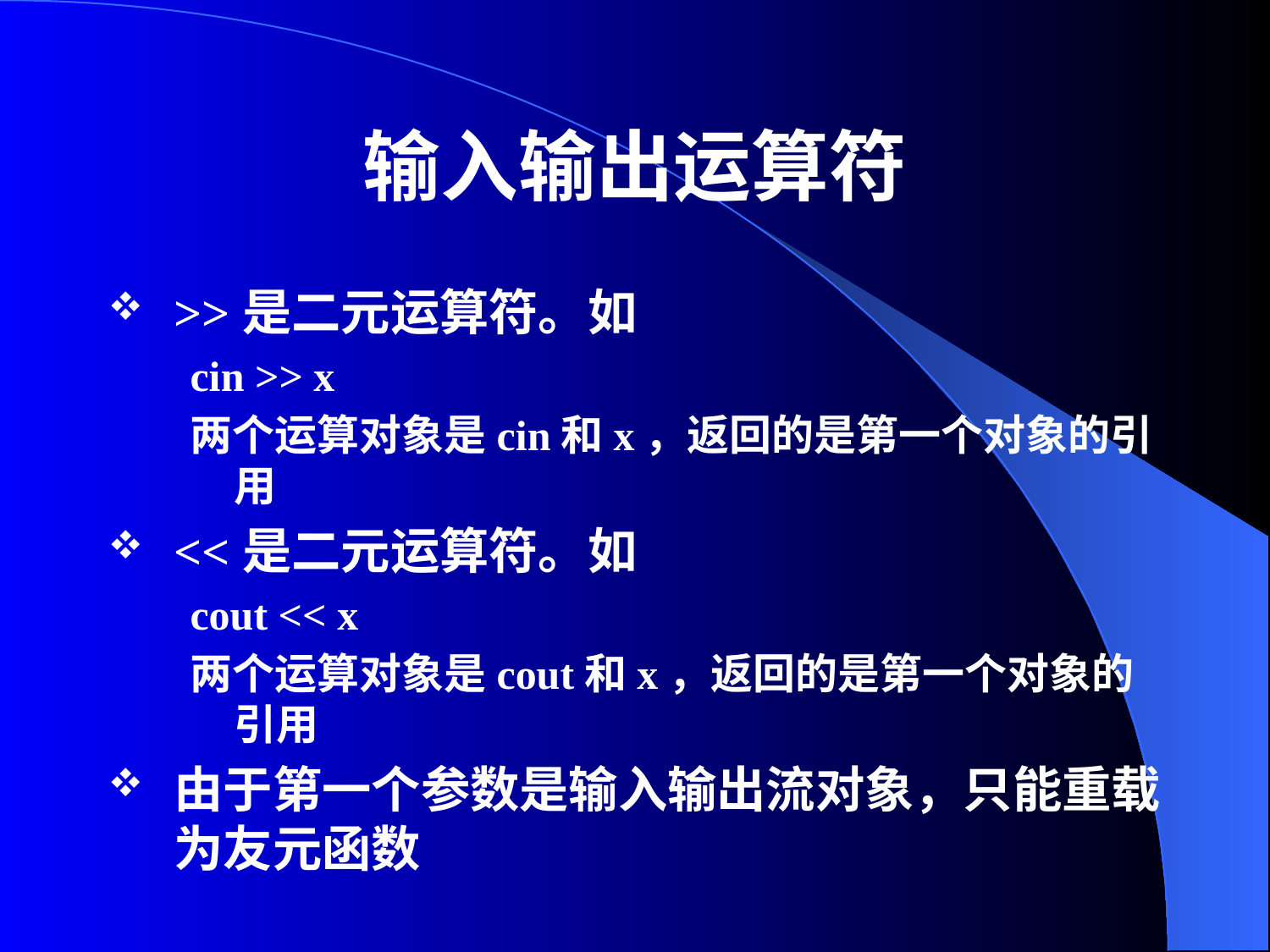

# 输入输出运算符
>>是二元运算符。如
cin >> x
两个运算对象是cin和x，返回的是第一个对象的引用
<<是二元运算符。如
cout << x
两个运算对象是cout和x，返回的是第一个对象的引用
由于第一个参数是输入输出流对象，只能重载为友元函数